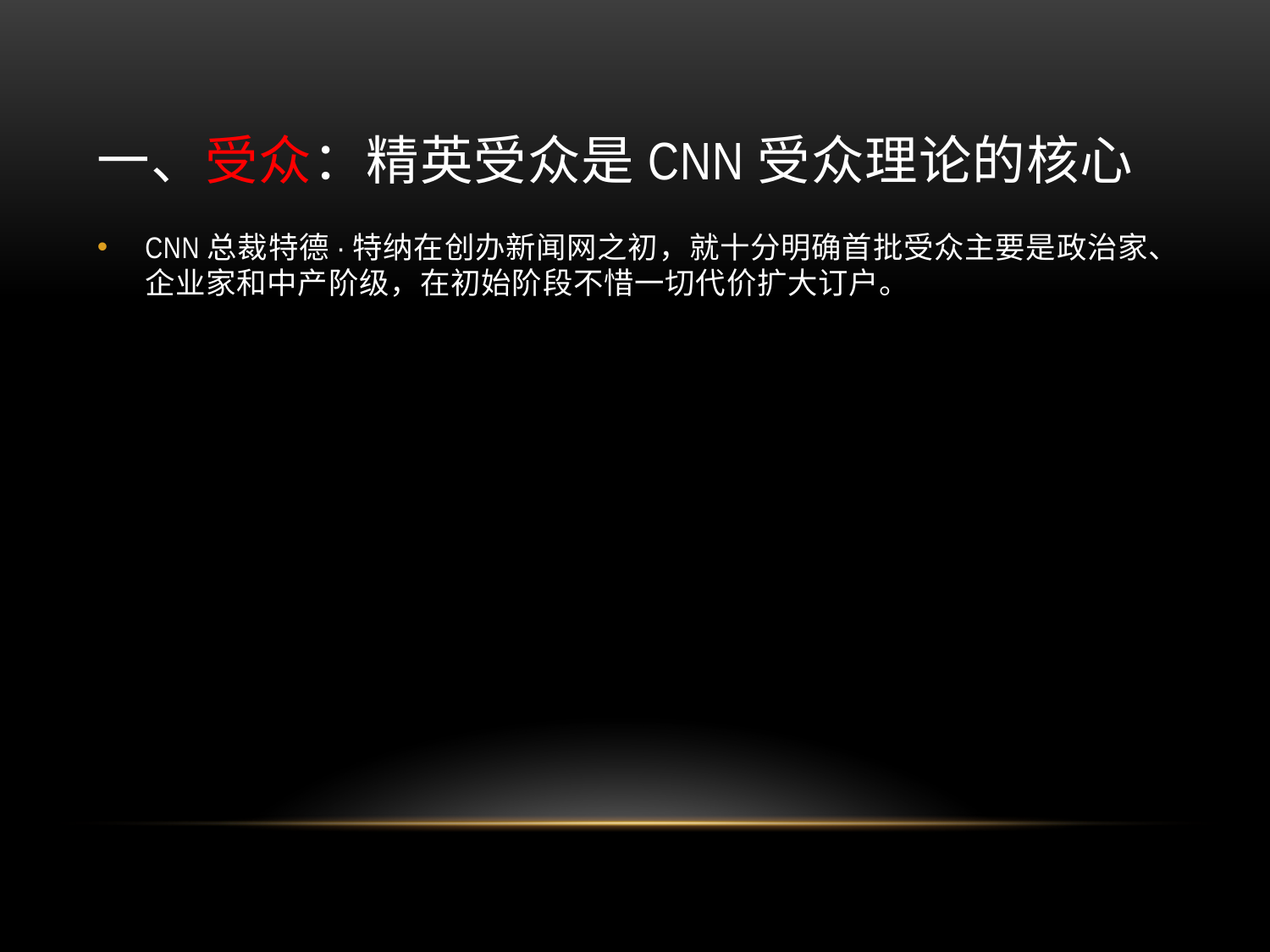

# 一、受众：精英受众是CNN受众理论的核心
CNN总裁特德·特纳在创办新闻网之初，就十分明确首批受众主要是政治家、企业家和中产阶级，在初始阶段不惜一切代价扩大订户。